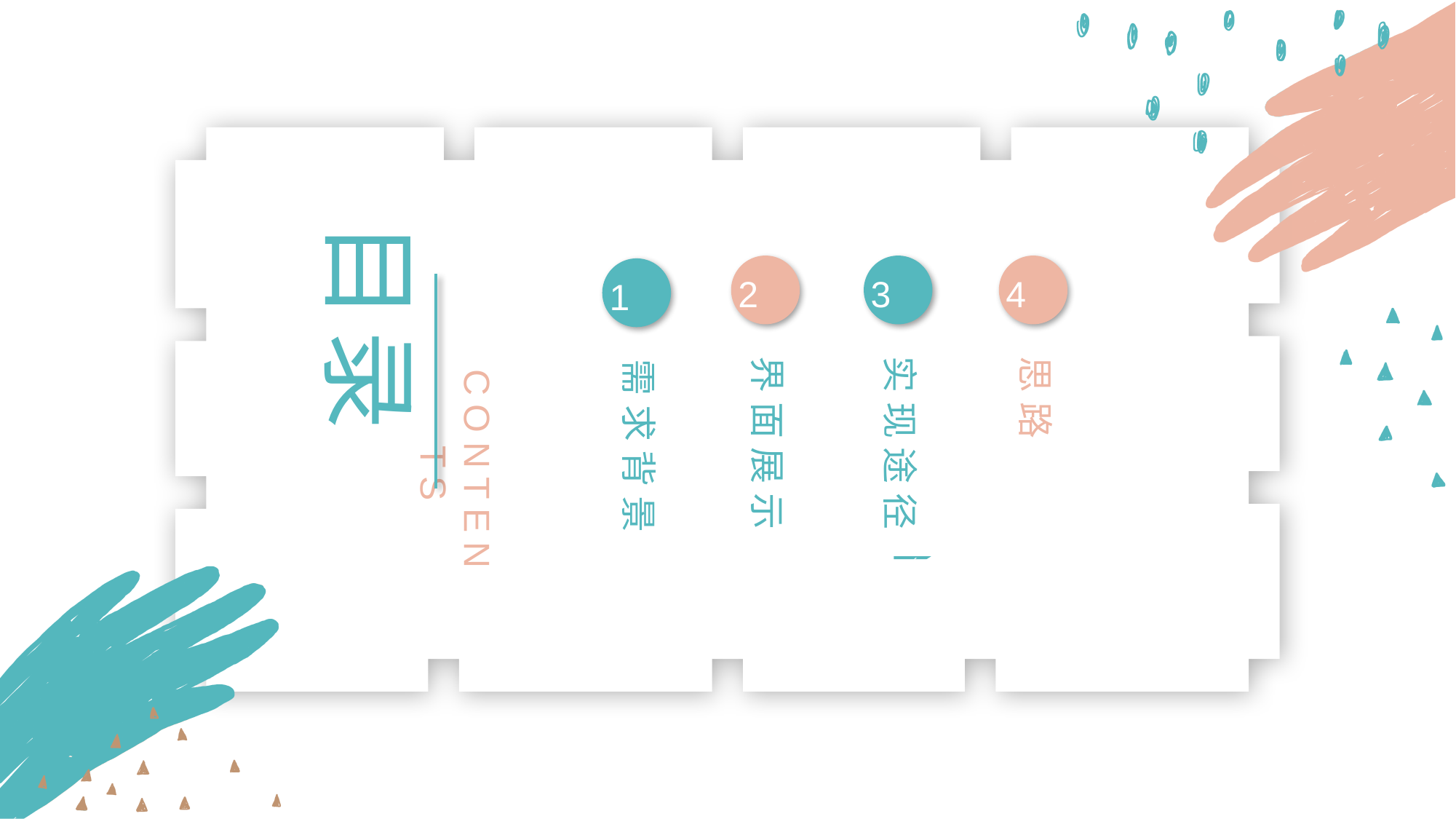

目录

2
3
4
1
CONTENTS
界面展示
实现途径
思路
需求背景